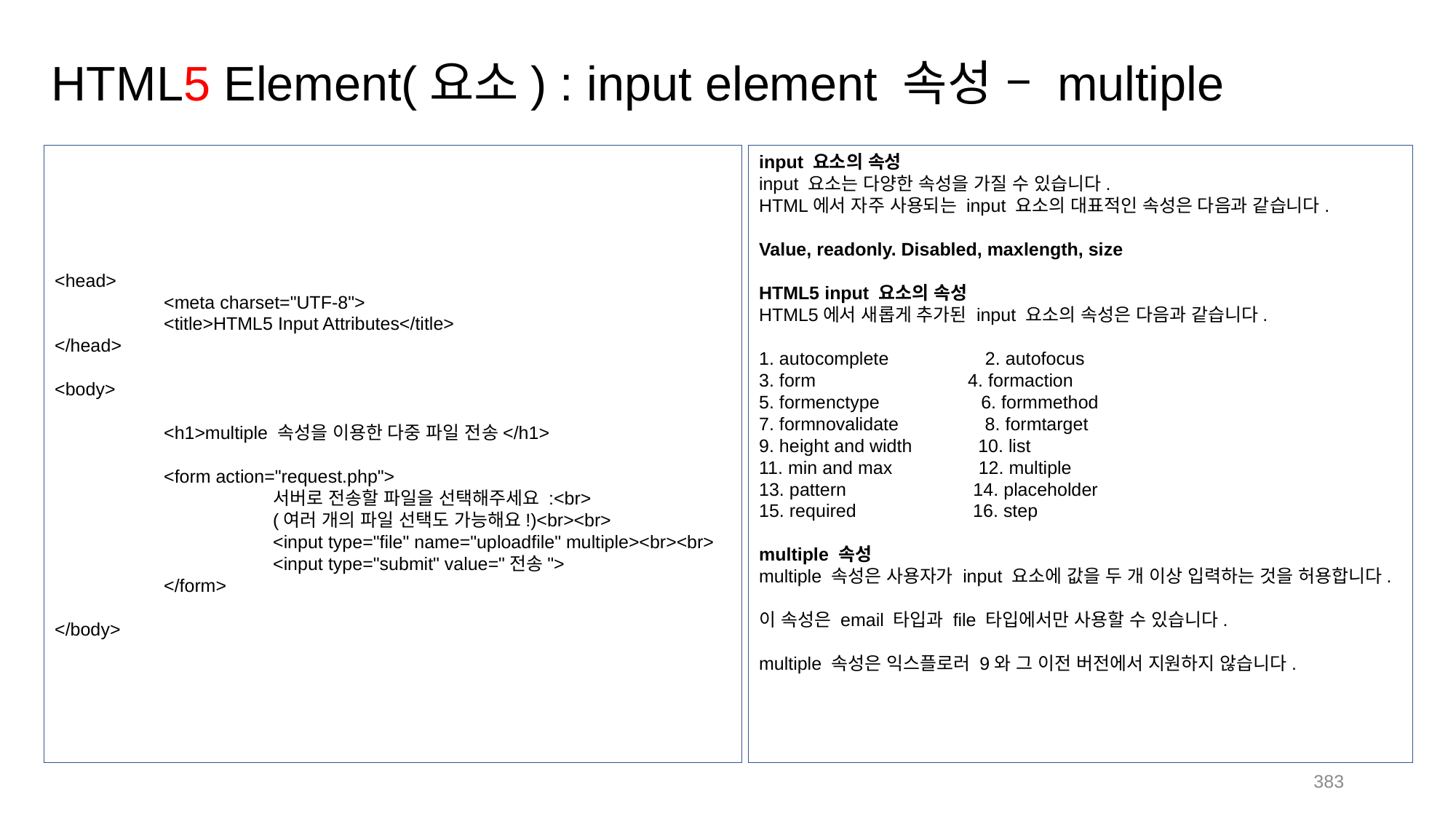

# HTML5 Element(요소) : input element 속성 – multiple
<head>
	<meta charset="UTF-8">
	<title>HTML5 Input Attributes</title>
</head>

<body>

	<h1>multiple 속성을 이용한 다중 파일 전송</h1>

	<form action="request.php">
		서버로 전송할 파일을 선택해주세요 :<br>
		(여러 개의 파일 선택도 가능해요!)<br><br>
		<input type="file" name="uploadfile" multiple><br><br>
		<input type="submit" value="전송">
	</form>

</body>
input 요소의 속성
input 요소는 다양한 속성을 가질 수 있습니다.
HTML에서 자주 사용되는 input 요소의 대표적인 속성은 다음과 같습니다.

Value, readonly. Disabled, maxlength, size

HTML5 input 요소의 속성
HTML5에서 새롭게 추가된 input 요소의 속성은 다음과 같습니다.

1. autocomplete                   2. autofocus
3. form                              4. formaction
5. formenctype                    6. formmethod
7. formnovalidate                 8. formtarget
9. height and width             10. list
11. min and max                 12. multiple
13. pattern                         14. placeholder
15. required                       16. step

multiple 속성
multiple 속성은 사용자가 input 요소에 값을 두 개 이상 입력하는 것을 허용합니다.

이 속성은 email 타입과 file 타입에서만 사용할 수 있습니다.

multiple 속성은 익스플로러 9와 그 이전 버전에서 지원하지 않습니다.
383